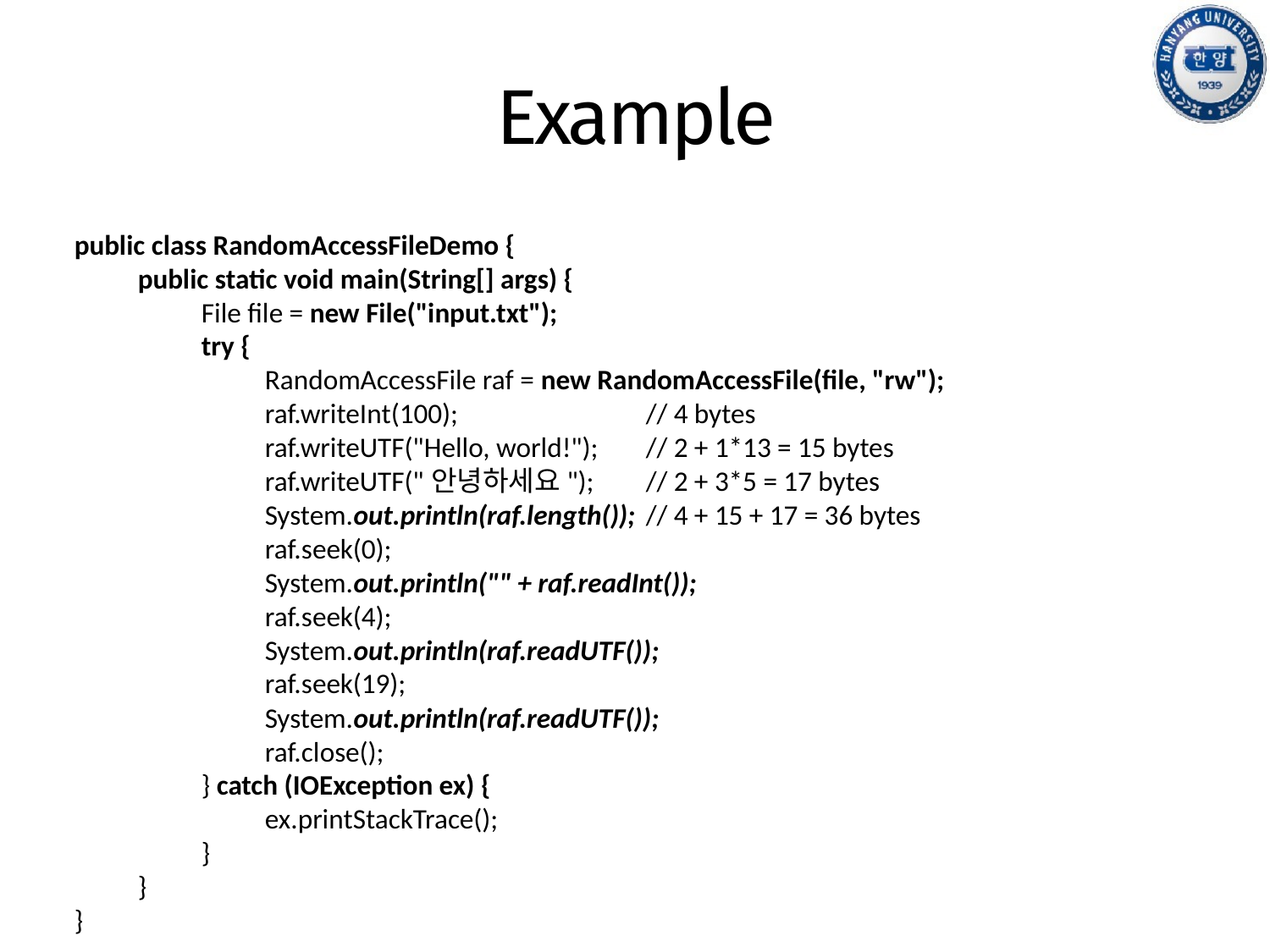

# Example
public class RandomAccessFileDemo {
public static void main(String[] args) {
File file = new File("input.txt");
try {
RandomAccessFile raf = new RandomAccessFile(file, "rw");
raf.writeInt(100);		// 4 bytes
raf.writeUTF("Hello, world!");	// 2 + 1*13 = 15 bytes
raf.writeUTF("안녕하세요");	// 2 + 3*5 = 17 bytes
System.out.println(raf.length());	// 4 + 15 + 17 = 36 bytes
raf.seek(0);
System.out.println("" + raf.readInt());
raf.seek(4);
System.out.println(raf.readUTF());
raf.seek(19);
System.out.println(raf.readUTF());
raf.close();
} catch (IOException ex) {
ex.printStackTrace();
}
}
}